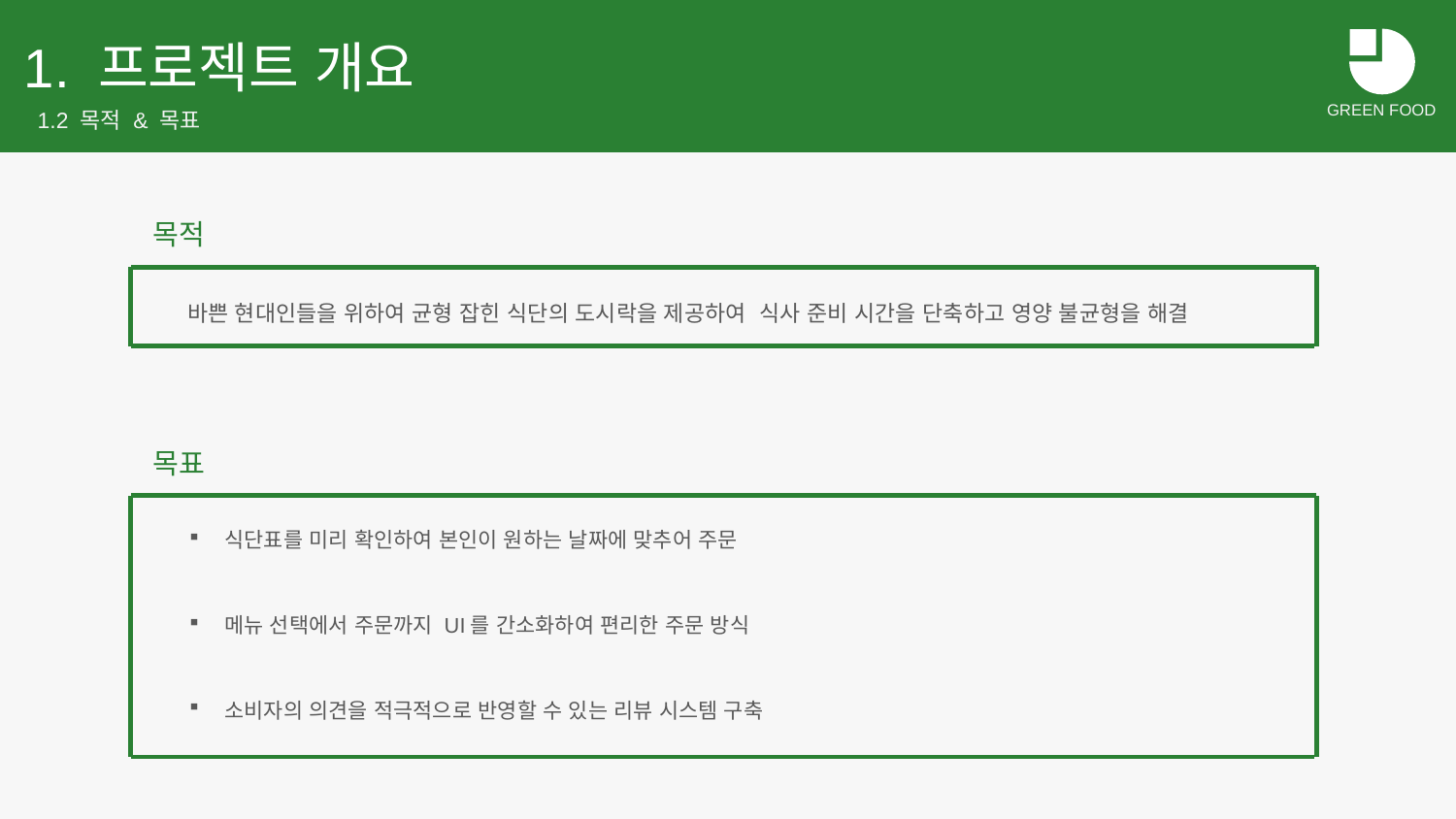

1. 프로젝트 개요

GREEN FOOD
1.2 목적 & 목표
목적
바쁜 현대인들을 위하여 균형 잡힌 식단의 도시락을 제공하여  식사 준비 시간을 단축하고 영양 불균형을 해결
목표
식단표를 미리 확인하여 본인이 원하는 날짜에 맞추어 주문

메뉴 선택에서 주문까지 UI를 간소화하여 편리한 주문 방식

소비자의 의견을 적극적으로 반영할 수 있는 리뷰 시스템 구축